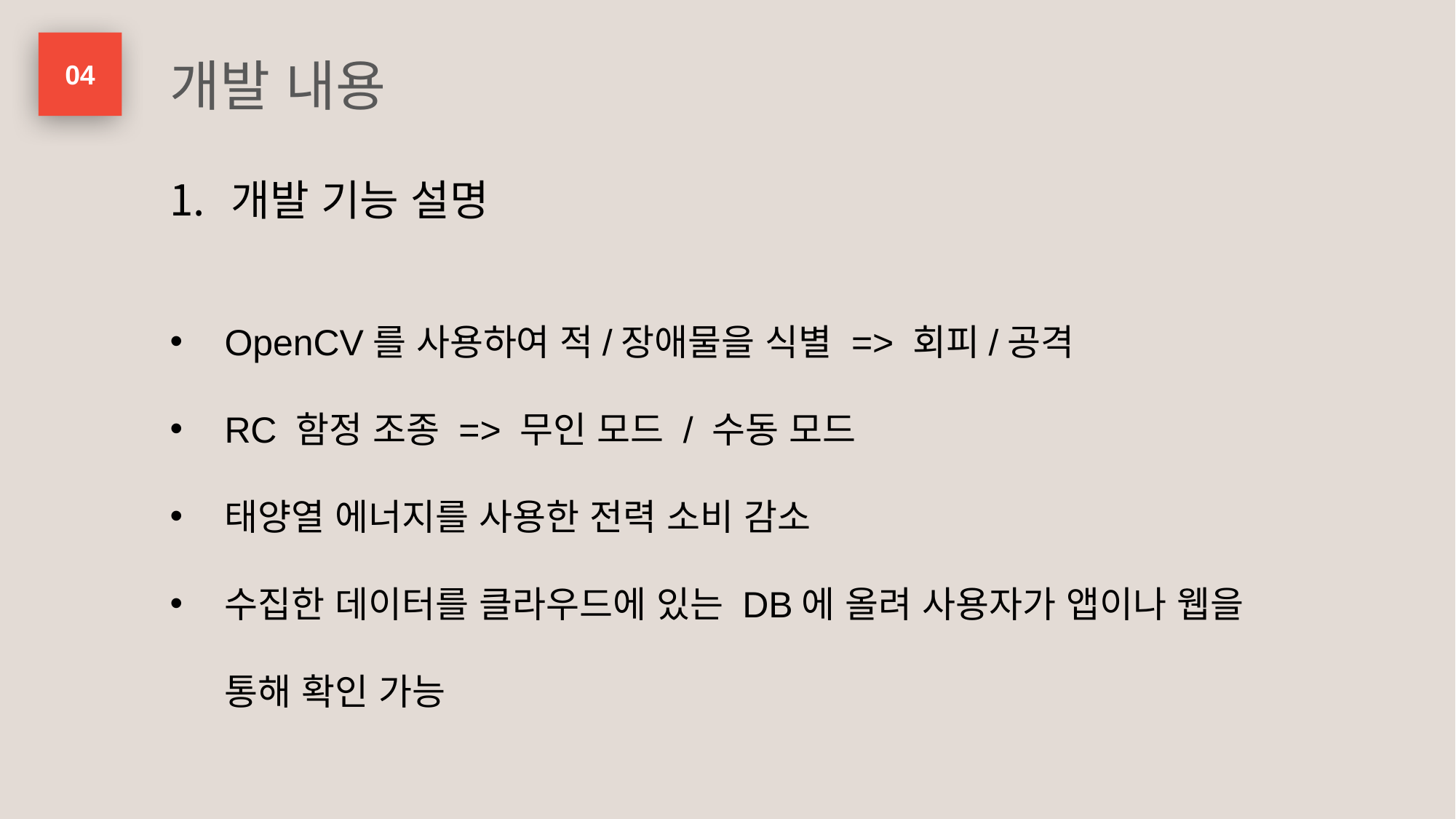

개발 내용
04
개발 기능 설명

OpenCV를 사용하여 적/장애물을 식별 => 회피/공격
RC 함정 조종 => 무인 모드 / 수동 모드
태양열 에너지를 사용한 전력 소비 감소
수집한 데이터를 클라우드에 있는 DB에 올려 사용자가 앱이나 웹을 통해 확인 가능